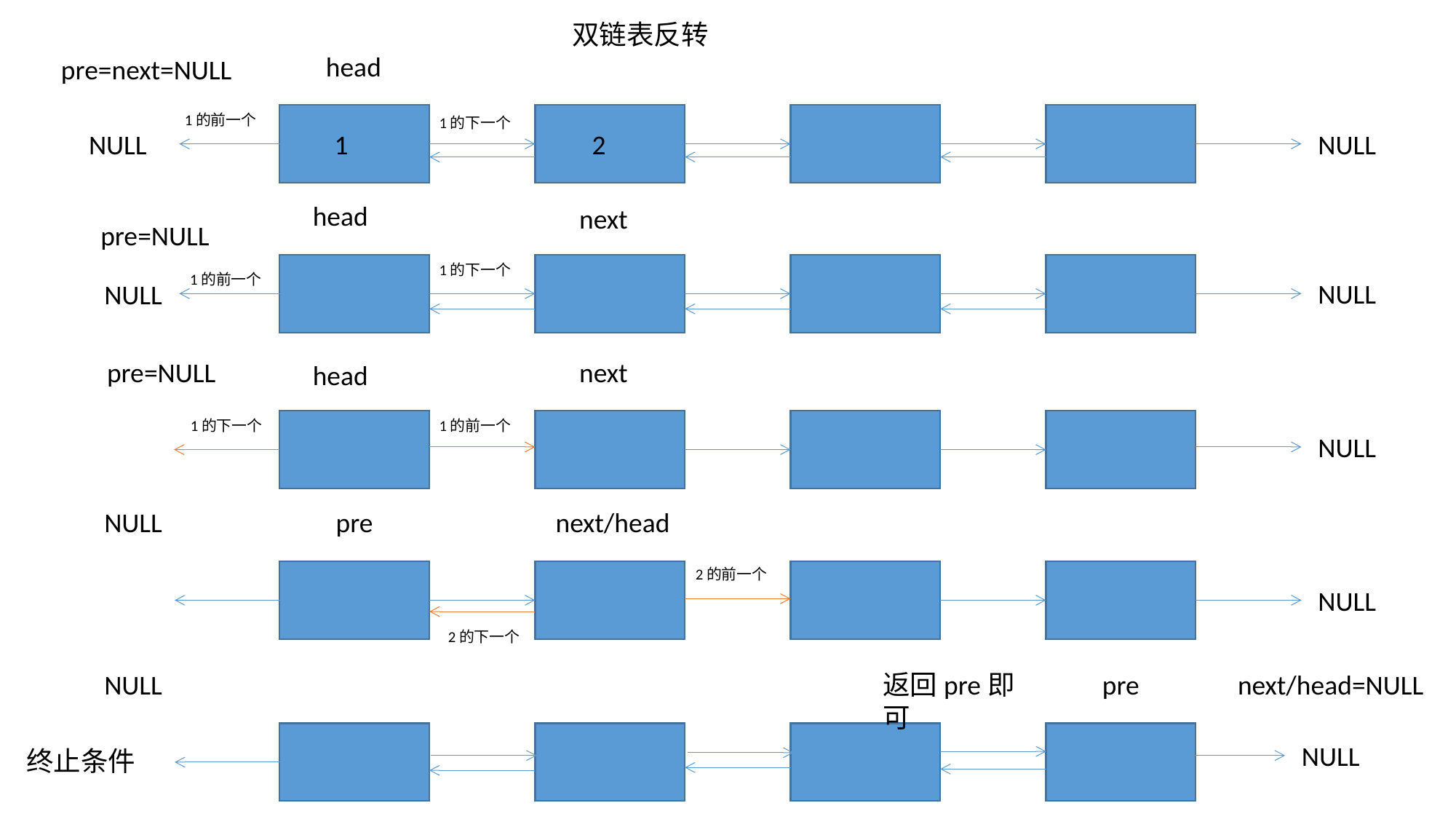

双链表反转
head
pre=next=NULL

1的前一个
1的下一个
1
2
NULL
NULL
head
next
pre=NULL

1的下一个
1的前一个
NULL
NULL
pre=NULL
next
head

1的下一个
1的前一个
NULL
NULL
next/head

pre
2的前一个
NULL
2的下一个
NULL
next/head=NULL

pre
返回pre即可
NULL
终止条件